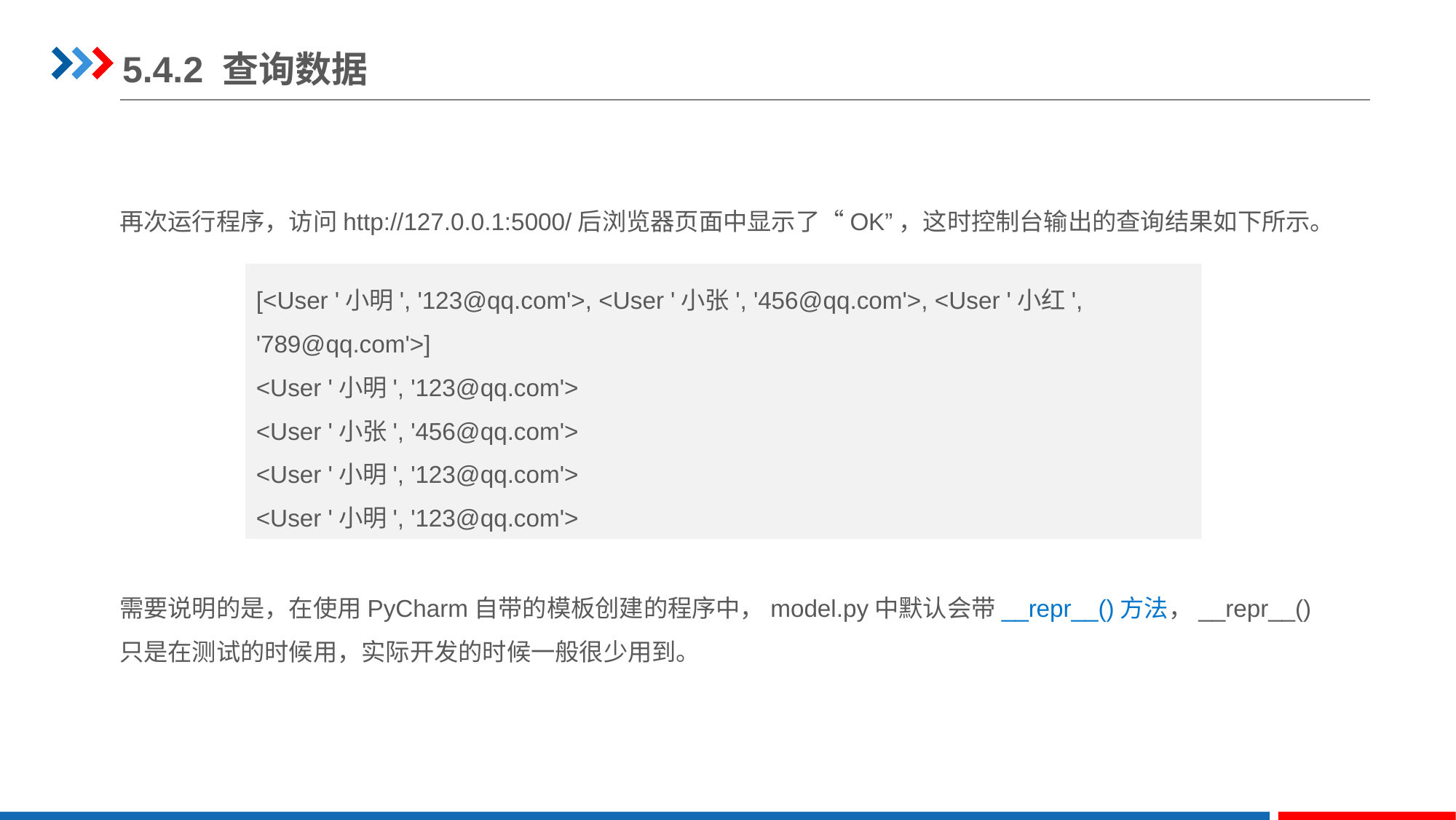

5.4.2 查询数据
再次运行程序，访问http://127.0.0.1:5000/后浏览器页面中显示了“OK”，这时控制台输出的查询结果如下所示。
[<User '小明', '123@qq.com'>, <User '小张', '456@qq.com'>, <User '小红', '789@qq.com'>]
<User '小明', '123@qq.com'>
<User '小张', '456@qq.com'>
<User '小明', '123@qq.com'>
<User '小明', '123@qq.com'>
需要说明的是，在使用PyCharm自带的模板创建的程序中，model.py中默认会带__repr__()方法，__repr__()只是在测试的时候用，实际开发的时候一般很少用到。